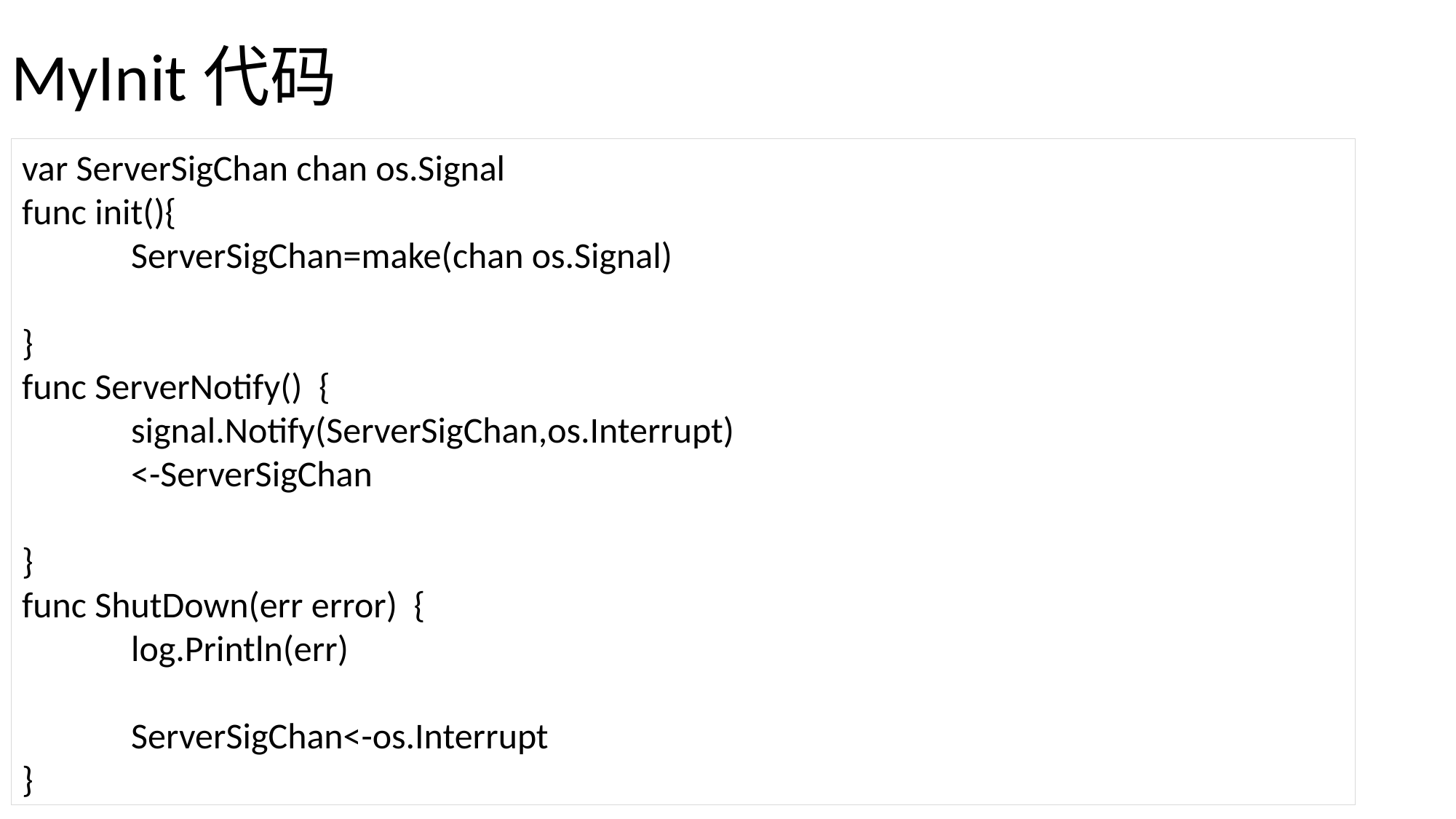

# MyInit代码
var ServerSigChan chan os.Signal
func init(){
	ServerSigChan=make(chan os.Signal)

}
func ServerNotify()  {
	signal.Notify(ServerSigChan,os.Interrupt)
	<-ServerSigChan

}
func ShutDown(err error)  {
 	log.Println(err)

	ServerSigChan<-os.Interrupt
}